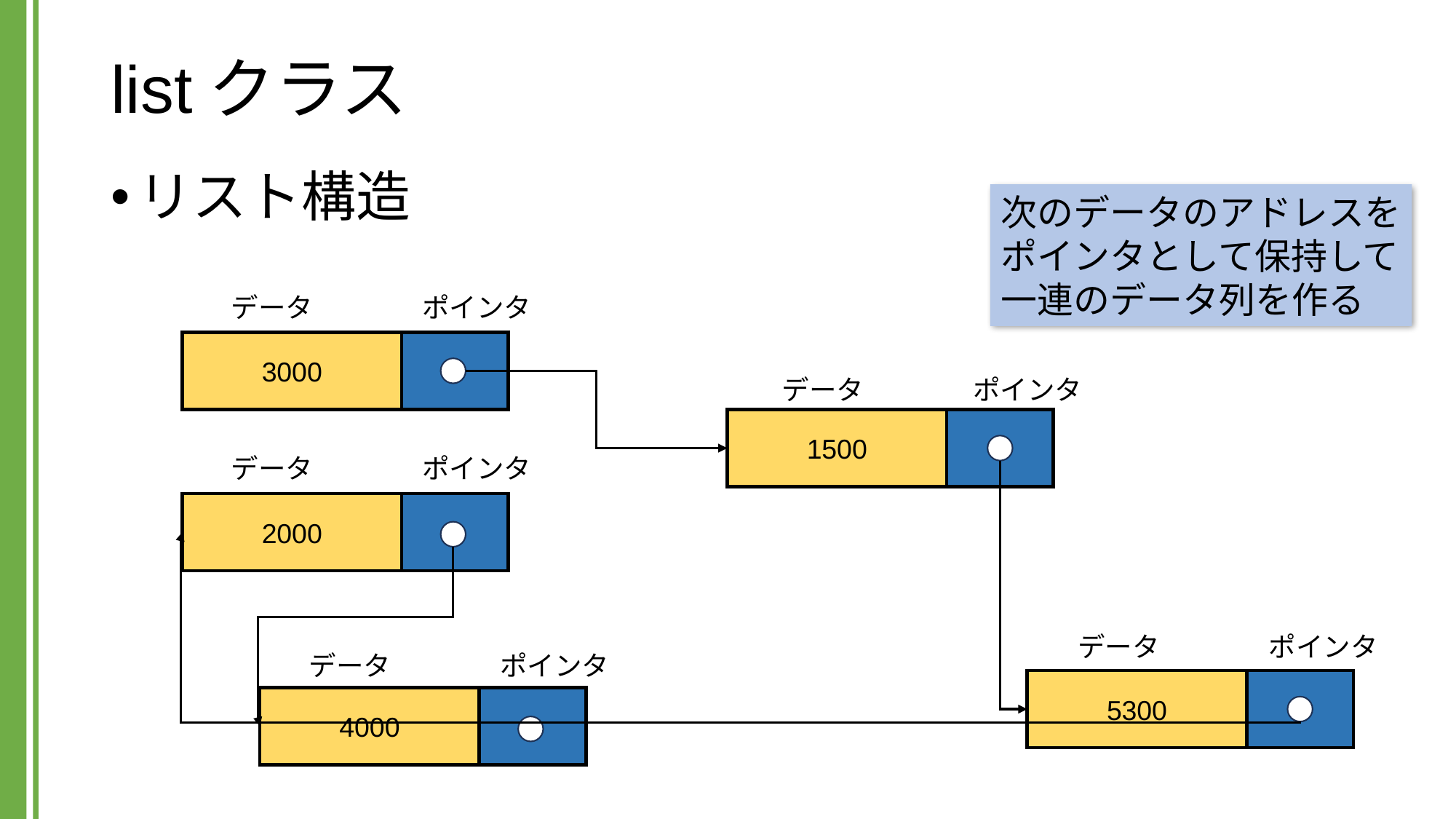

# listクラス
リスト構造
次のデータのアドレスを
ポインタとして保持して
一連のデータ列を作る
データ　　　　ポインタ
3000

データ　　　　ポインタ
1500

データ　　　　ポインタ
2000

データ　　　　ポインタ
データ　　　　ポインタ
5300

4000